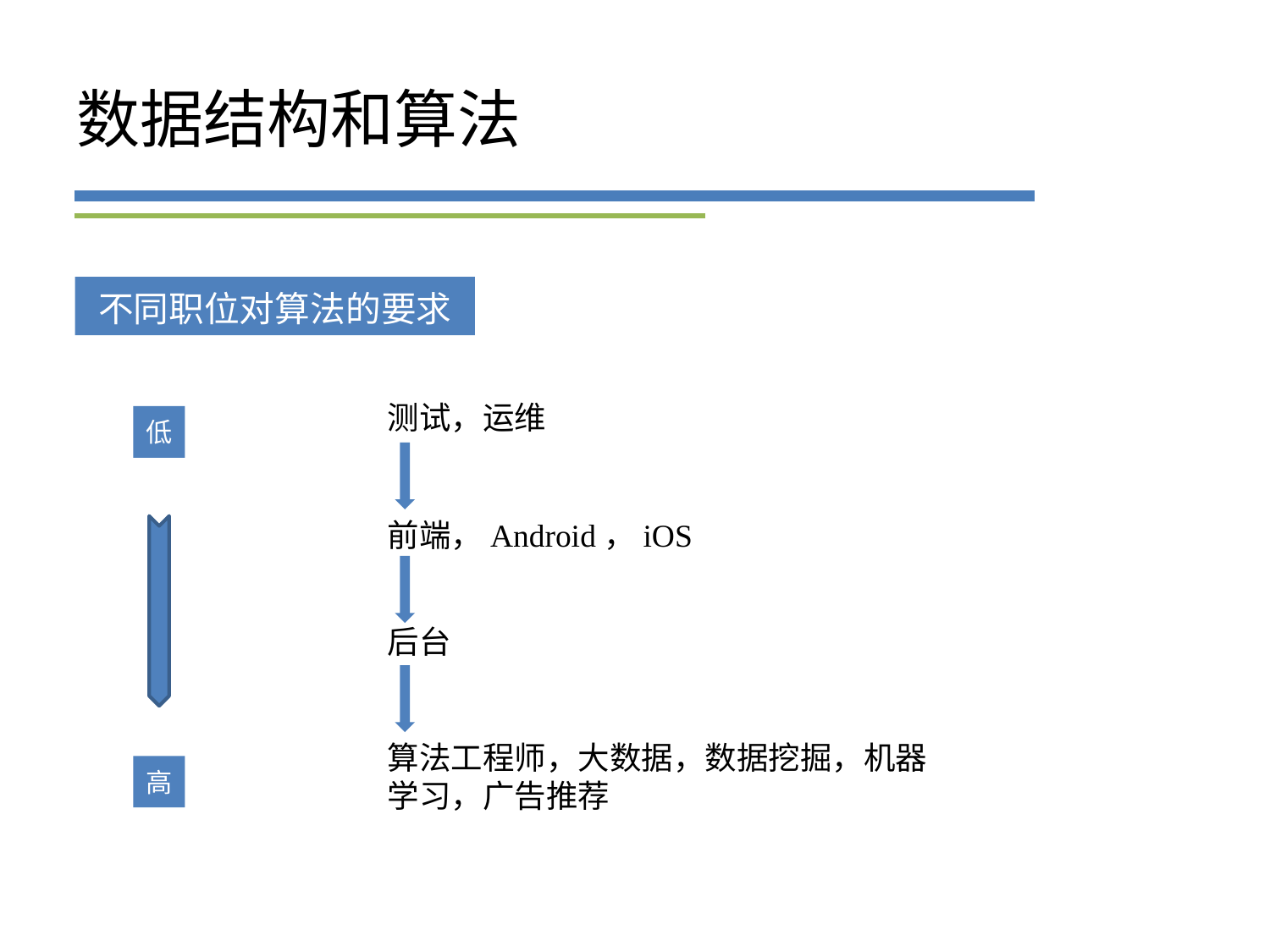

# 数据结构和算法
不同职位对算法的要求
测试，运维
低

前端，Android，iOS

后台

算法工程师，大数据，数据挖掘，机器学习，广告推荐
高